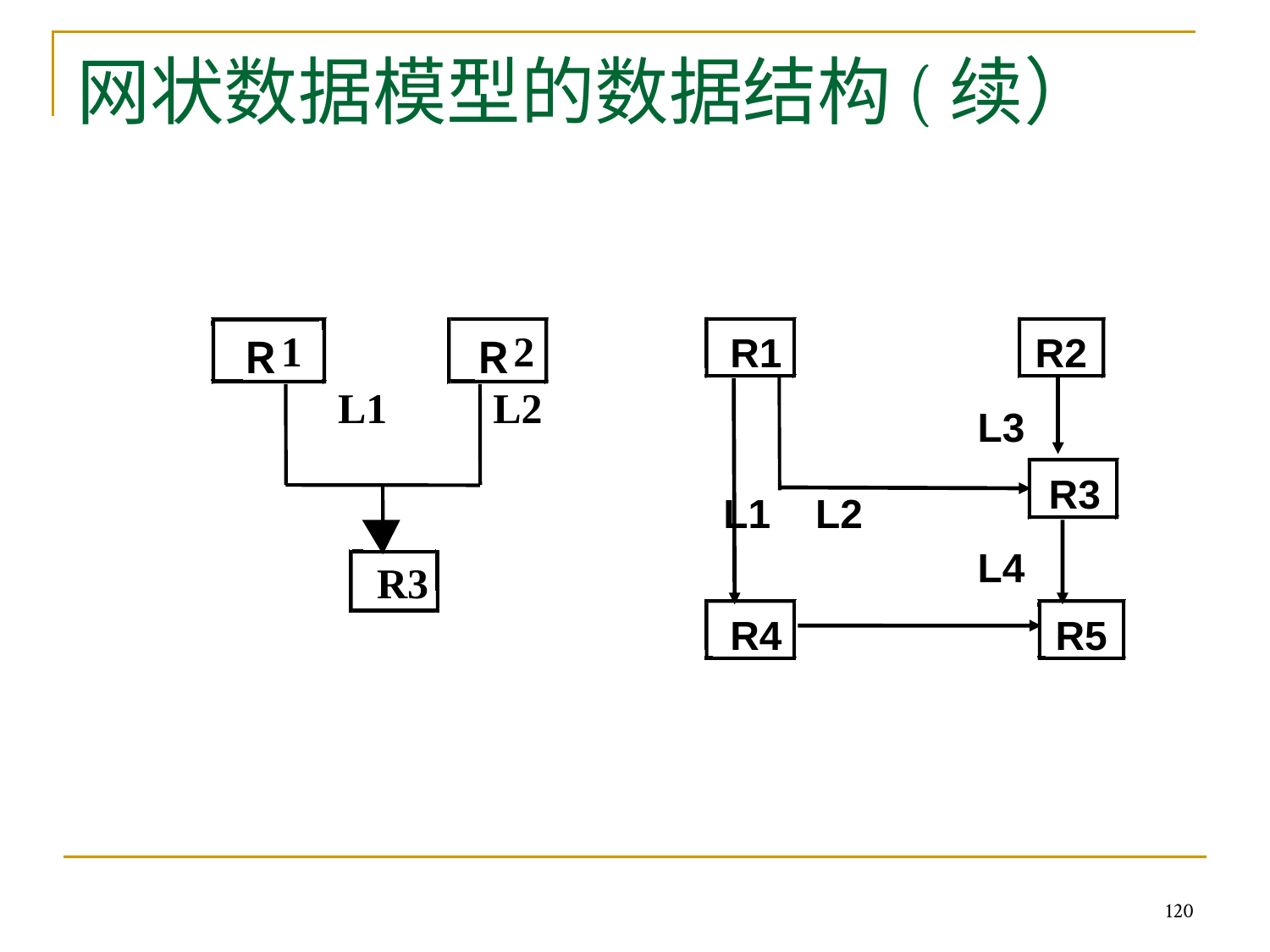

# 网状数据模型的数据结构(续）

1

2
Ｒ
Ｒ

 L1          L2

R3

R1

R2

                       L3

R3

   L1    L2

                       L4

R4

R5

120